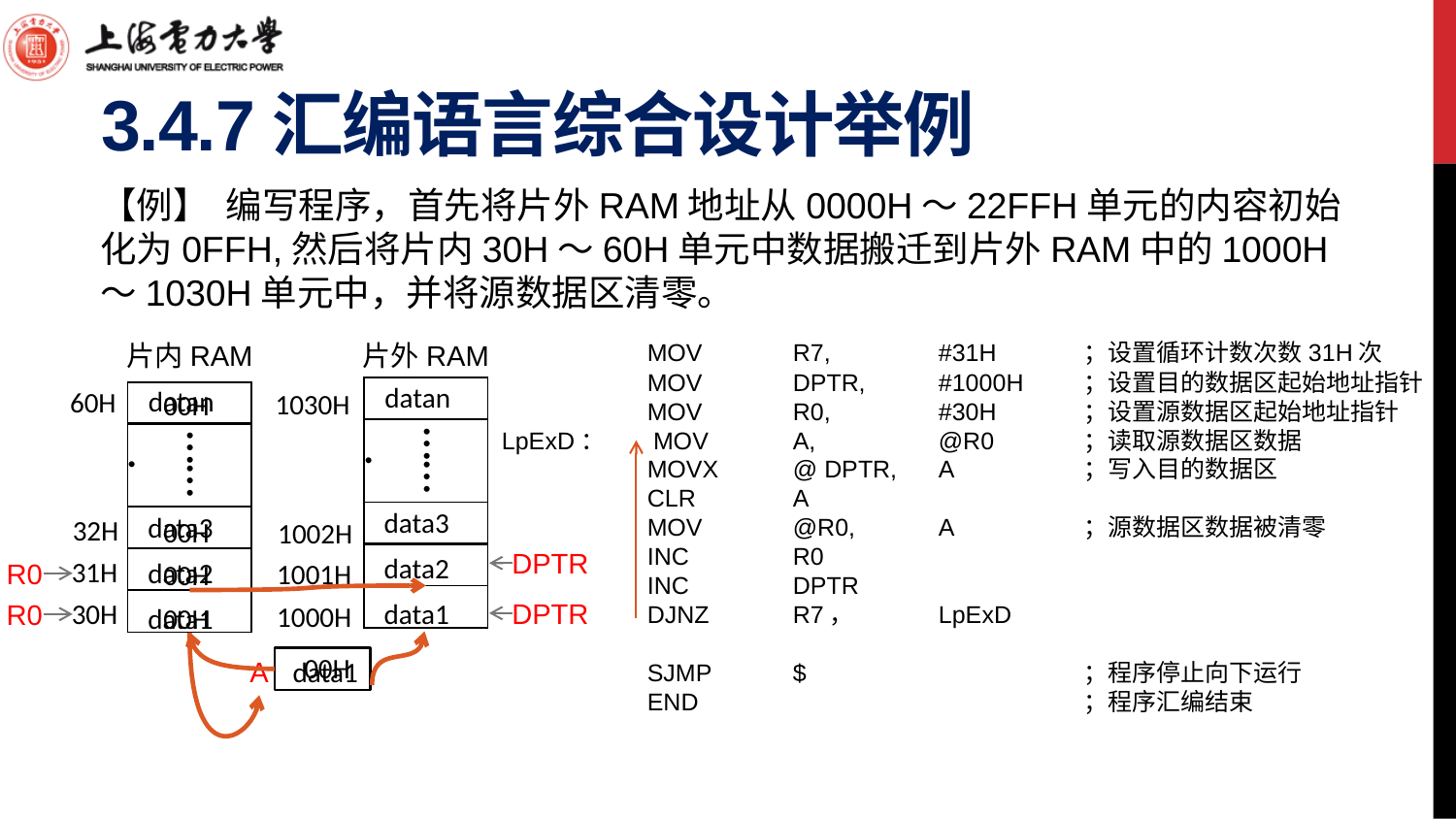

# 3.4.7汇编语言综合设计举例
【例】  编写程序，首先将片外RAM地址从0000H～22FFH单元的内容初始化为0FFH,然后将片内30H～60H单元中数据搬迁到片外RAM中的1000H～1030H单元中，并将源数据区清零。
	MOV 	R7,	#31H	；设置循环计数次数31H次
	MOV	DPTR,	#1000H	；设置目的数据区起始地址指针
	MOV	R0,	#30H	；设置源数据区起始地址指针
LpExD：        MOV	A,	@R0	；读取源数据区数据
	MOVX	@ DPTR,	A	；写入目的数据区
	CLR	A
	MOV	@R0,	A	；源数据区数据被清零
	INC	R0
	INC	DPTR
	DJNZ	R7，	LpExD

	SJMP	$		；程序停止向下运行
	END			；程序汇编结束
片内RAM
片外RAM
datan
datan
60H

1030H
00H

…….
…….
data3

data3
32H

00H
1002H
DPTR

data2
31H

data2
R0
1001H
00H

DPTR
30H
data1
R0

1000H
data1
00H
00H
A
data1